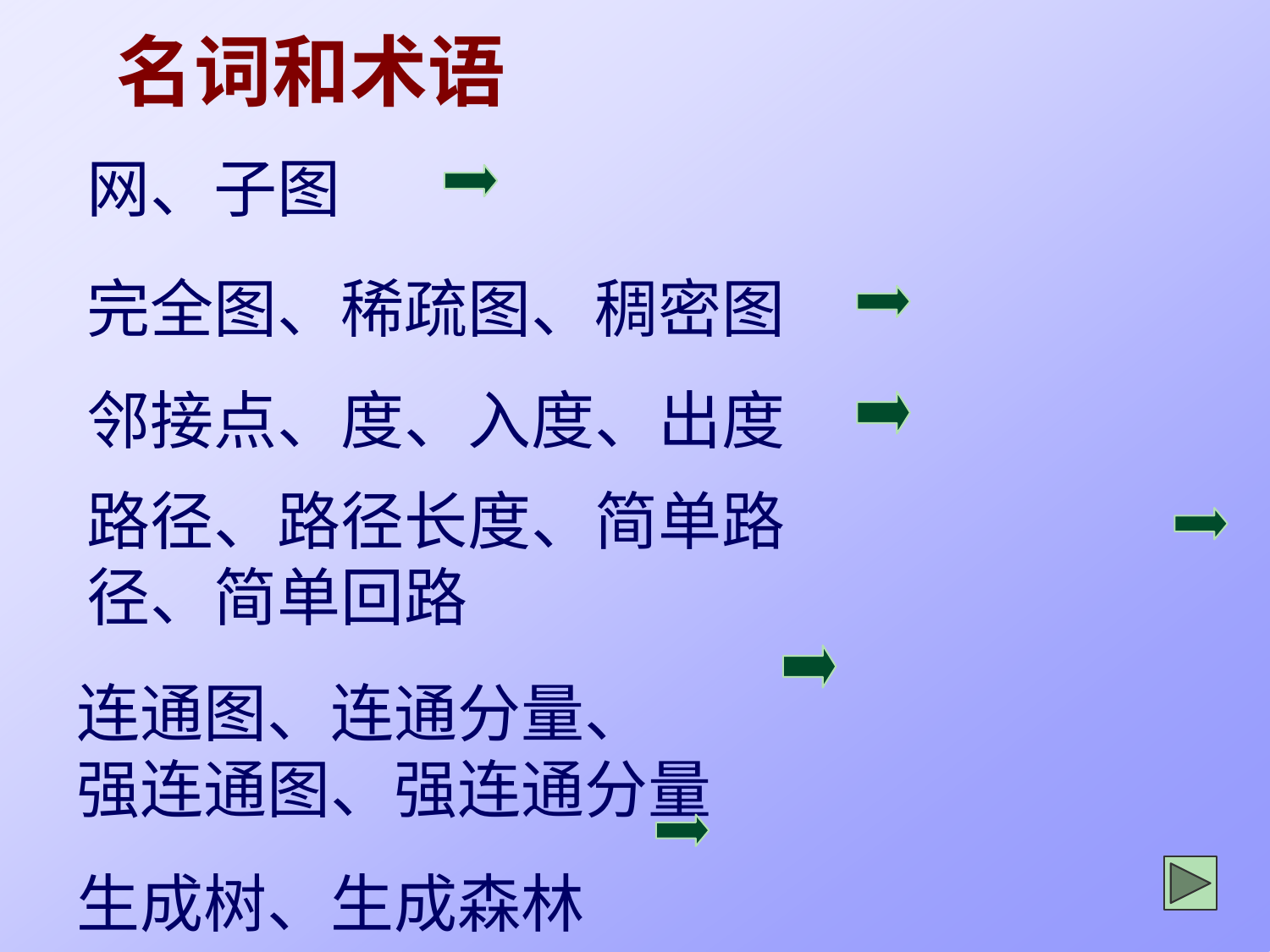

# 名词和术语
网、子图
完全图、稀疏图、稠密图 邻接点、度、入度、出度
路径、路径长度、简单路径、简单回路
连通图、连通分量、 强连通图、强连通分量
生成树、生成森林